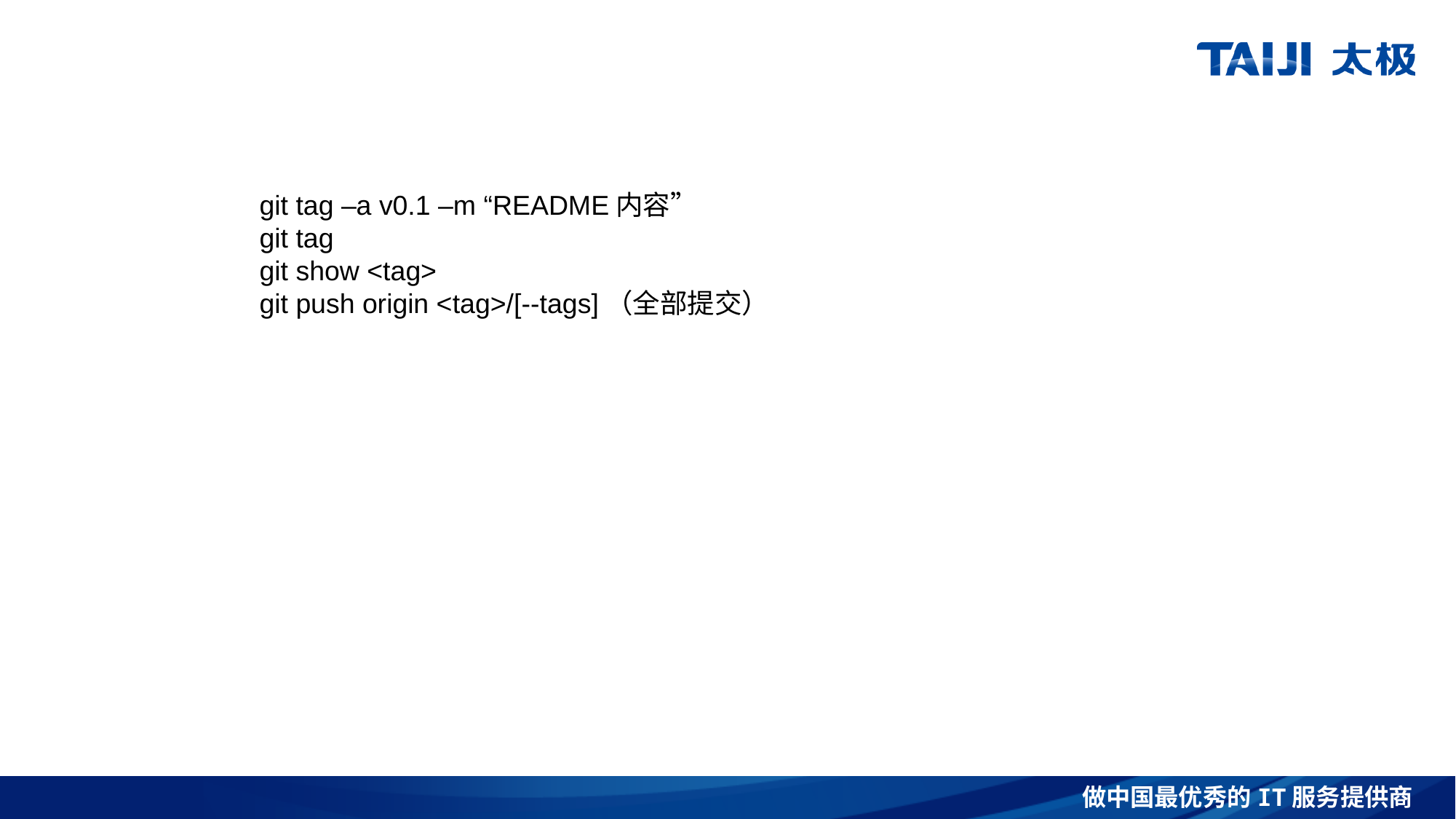

git tag –a v0.1 –m “README内容”
 git tag
 git show <tag>
 git push origin <tag>/[--tags]（全部提交）